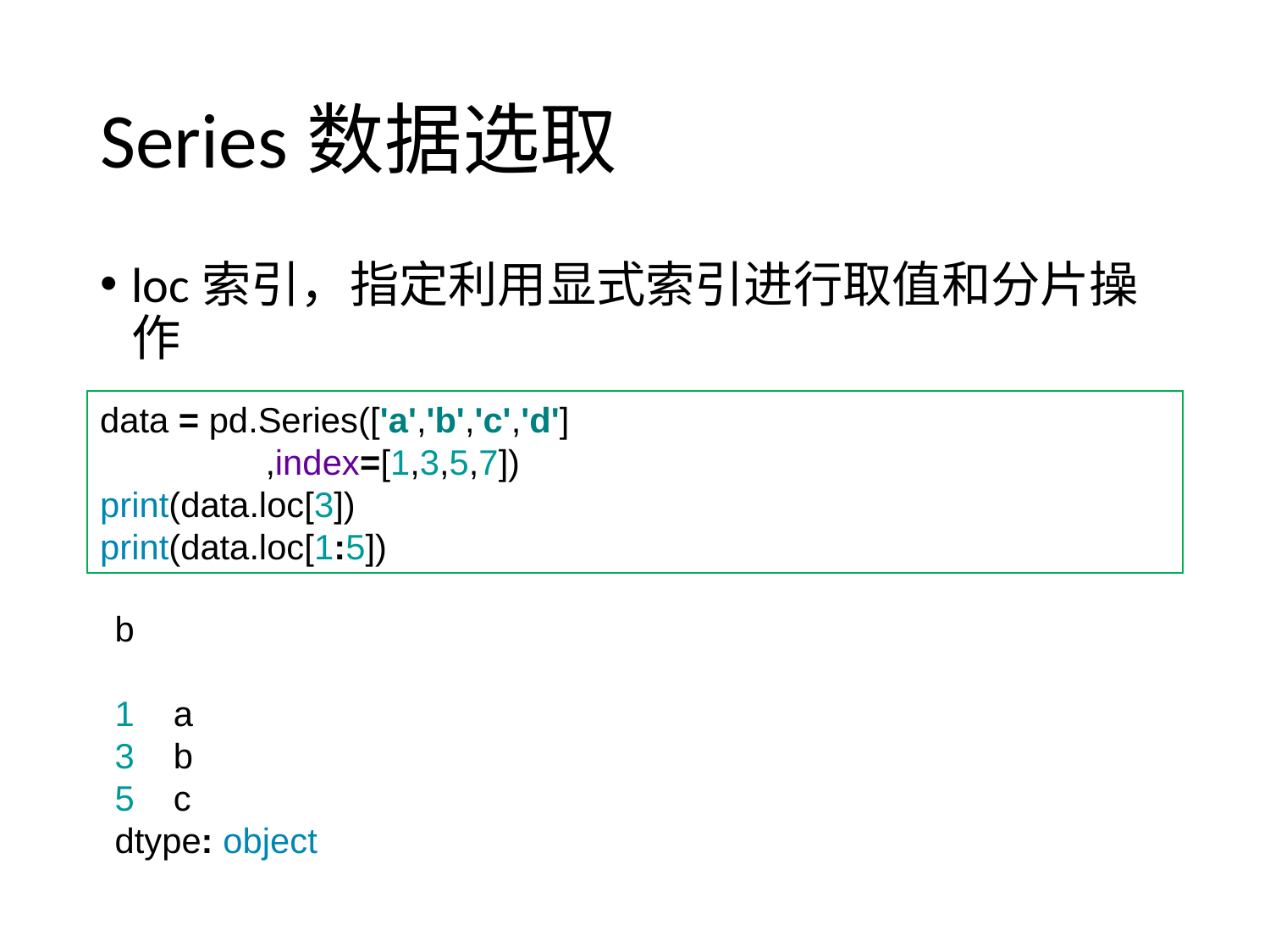

# Series数据选取
loc索引，指定利用显式索引进行取值和分片操作
data = pd.Series(['a','b','c','d']
                 ,index=[1,3,5,7])
print(data.loc[3])
print(data.loc[1:5])
b
1    a
3    b
5    c
dtype: object
12